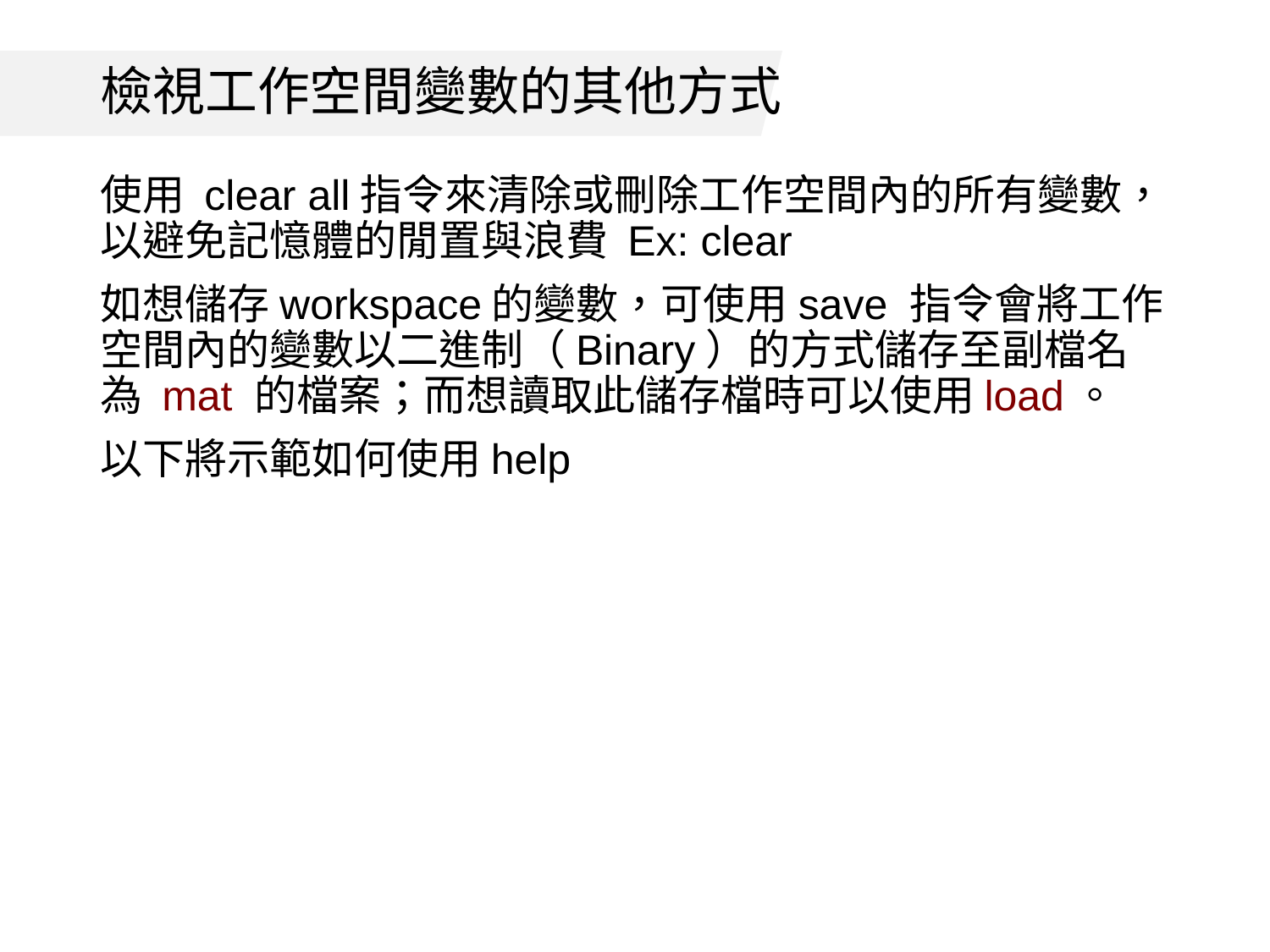

# 檢視工作空間變數的其他方式
使用 clear all指令來清除或刪除工作空間內的所有變數，以避免記憶體的閒置與浪費 Ex: clear
如想儲存workspace的變數，可使用save 指令會將工作空間內的變數以二進制（Binary）的方式儲存至副檔名為 mat 的檔案；而想讀取此儲存檔時可以使用load。
以下將示範如何使用help